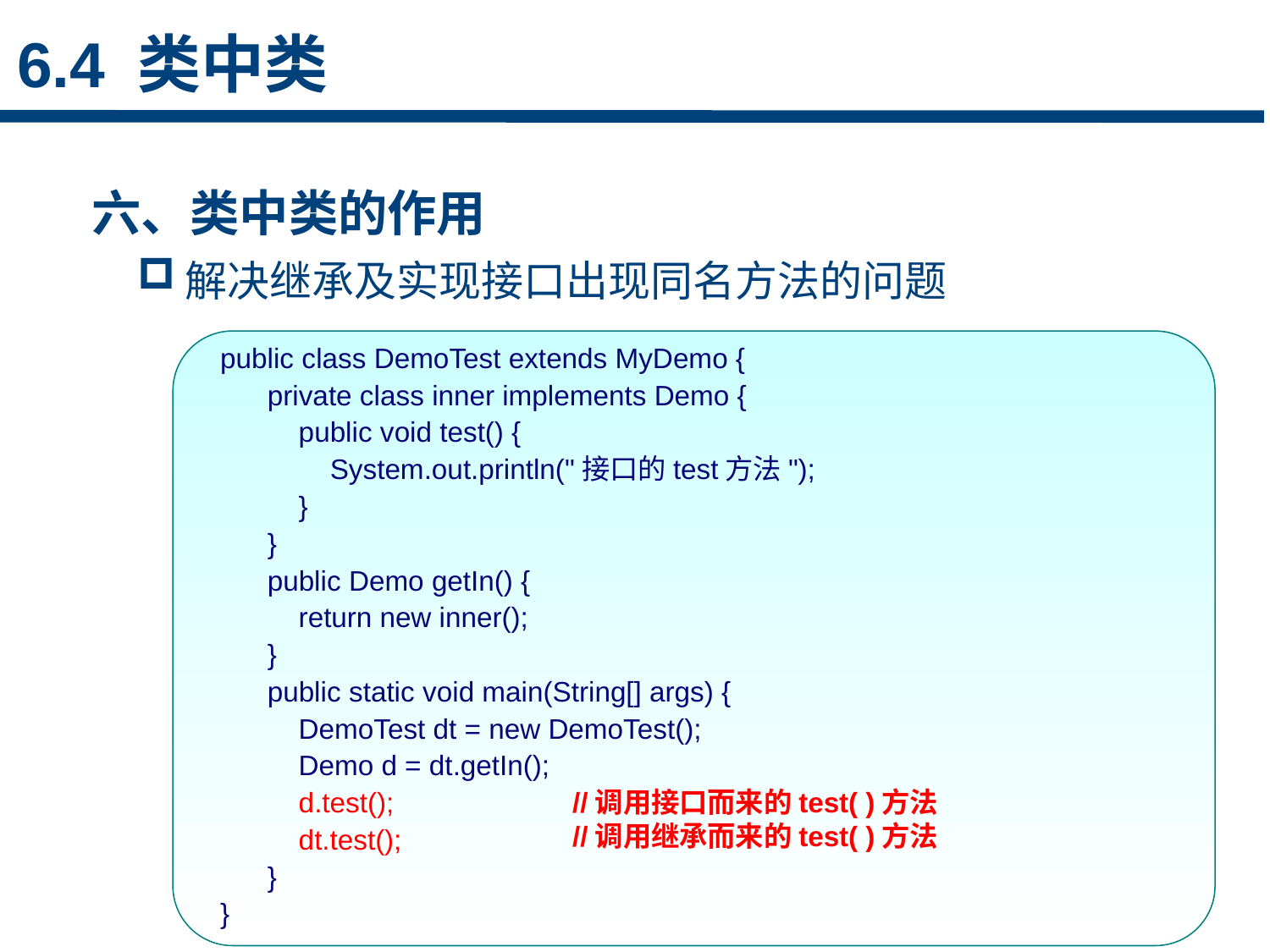

6.4 类中类
六、类中类的作用
解决继承及实现接口出现同名方法的问题
点击添加文本
public class DemoTest extends MyDemo {  ​
      private class inner implements Demo {
          public void test() {
              System.out.println("接口的test方法");
          }
      }
      public Demo getIn() {
          return new inner();
      }
      public static void main(String[] args) {
          DemoTest dt = new DemoTest();
          Demo d = dt.getIn();
          d.test();
          dt.test();
      }
}
点击添加文本
点击添加文本
点击添加文本
//调用接口而来的test( )方法
//调用继承而来的test( )方法